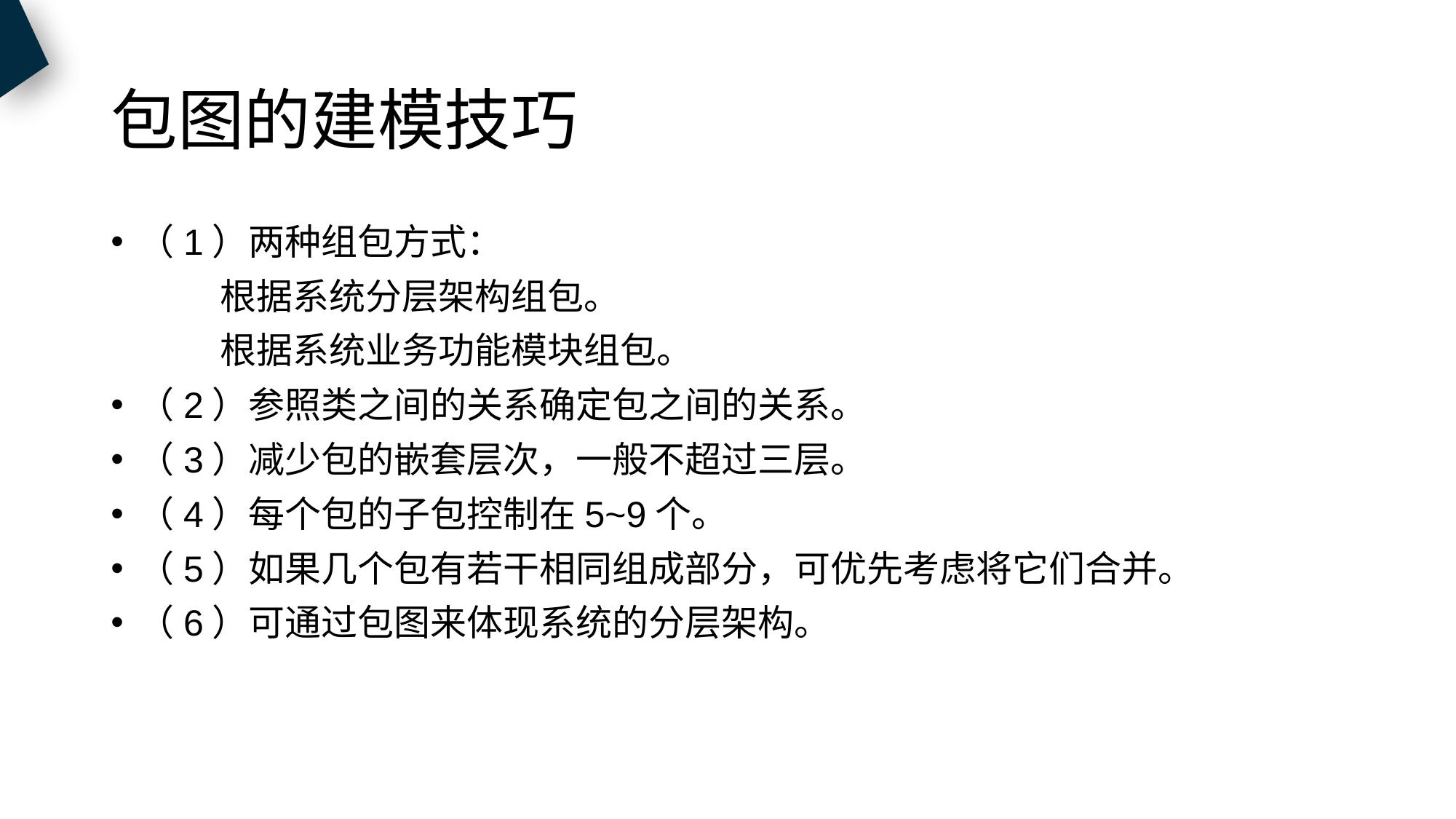

# 包图的建模技巧
（1）两种组包方式：
	根据系统分层架构组包。
	根据系统业务功能模块组包。
（2）参照类之间的关系确定包之间的关系。
（3）减少包的嵌套层次，一般不超过三层。
（4）每个包的子包控制在5~9个。
（5）如果几个包有若干相同组成部分，可优先考虑将它们合并。
（6）可通过包图来体现系统的分层架构。